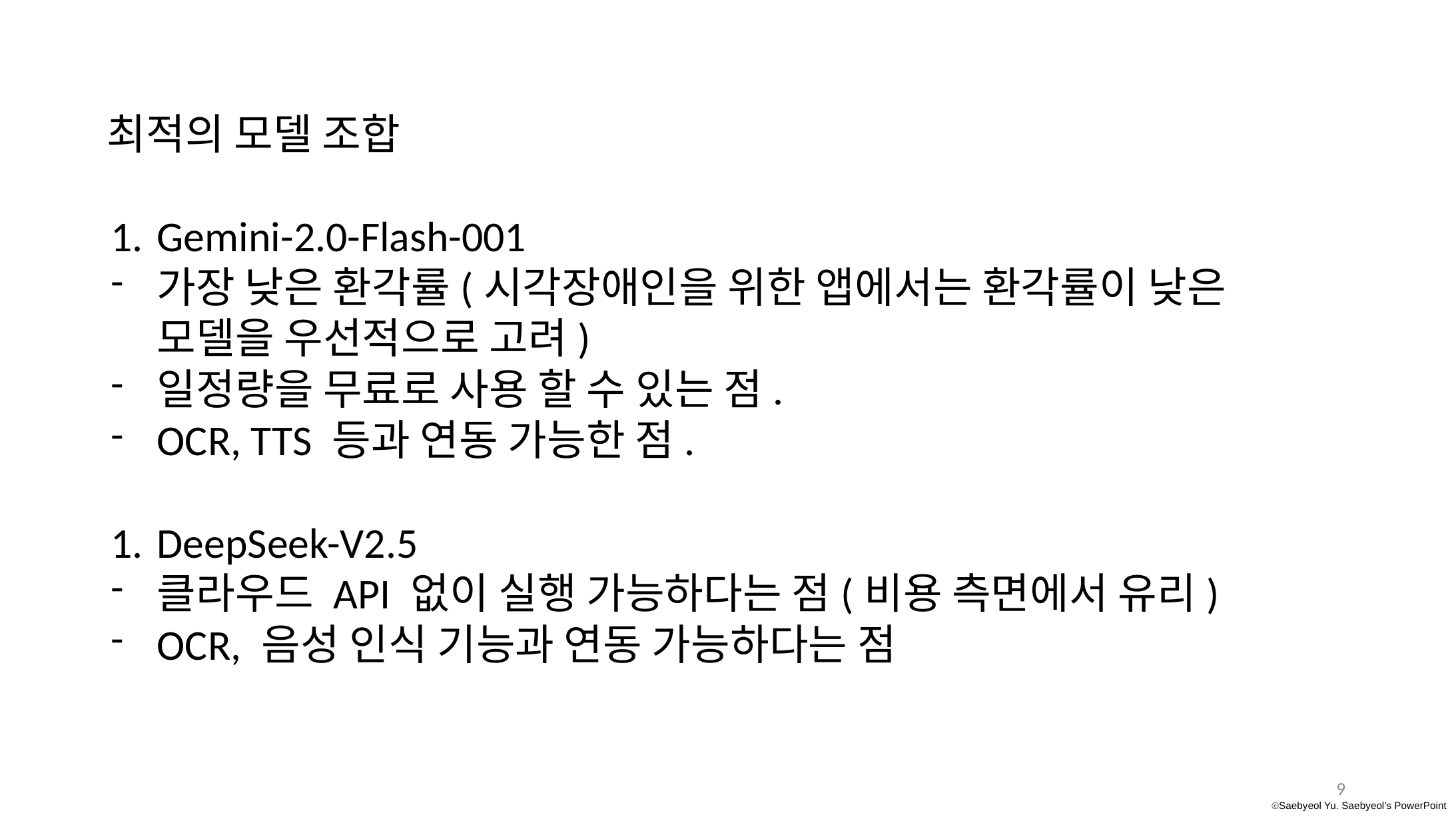

최적의 모델 조합

Gemini-2.0-Flash-001
가장 낮은 환각률(시각장애인을 위한 앱에서는 환각률이 낮은 모델을 우선적으로 고려)
일정량을 무료로 사용 할 수 있는 점.
OCR, TTS 등과 연동 가능한 점.

DeepSeek-V2.5
클라우드 API 없이 실행 가능하다는 점(비용 측면에서 유리)
OCR, 음성 인식 기능과 연동 가능하다는 점
9